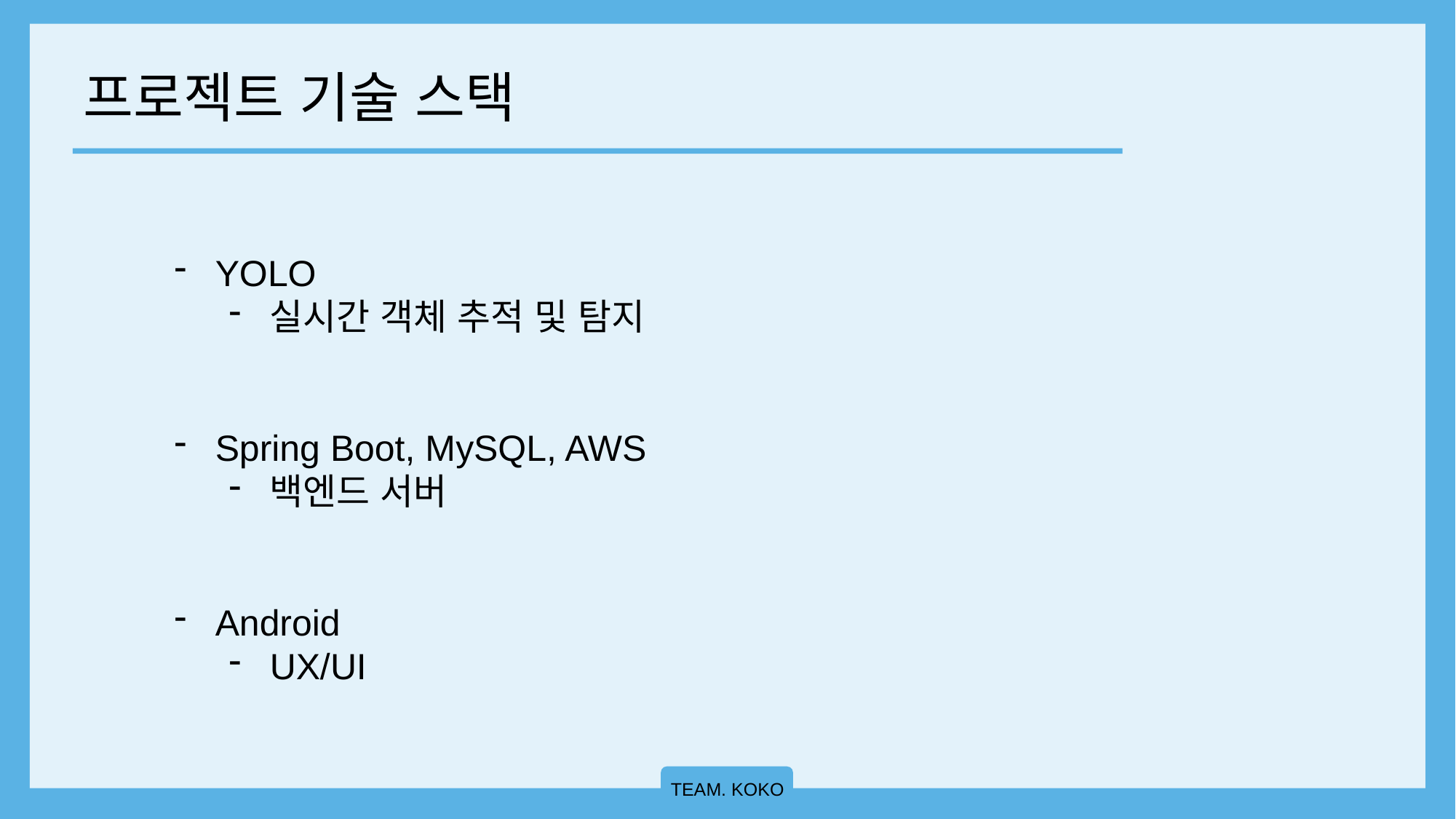

프로젝트 기술 스택

YOLO
실시간 객체 추적 및 탐지

Spring Boot, MySQL, AWS
백엔드 서버

Android
UX/UI

TEAM. KOKO